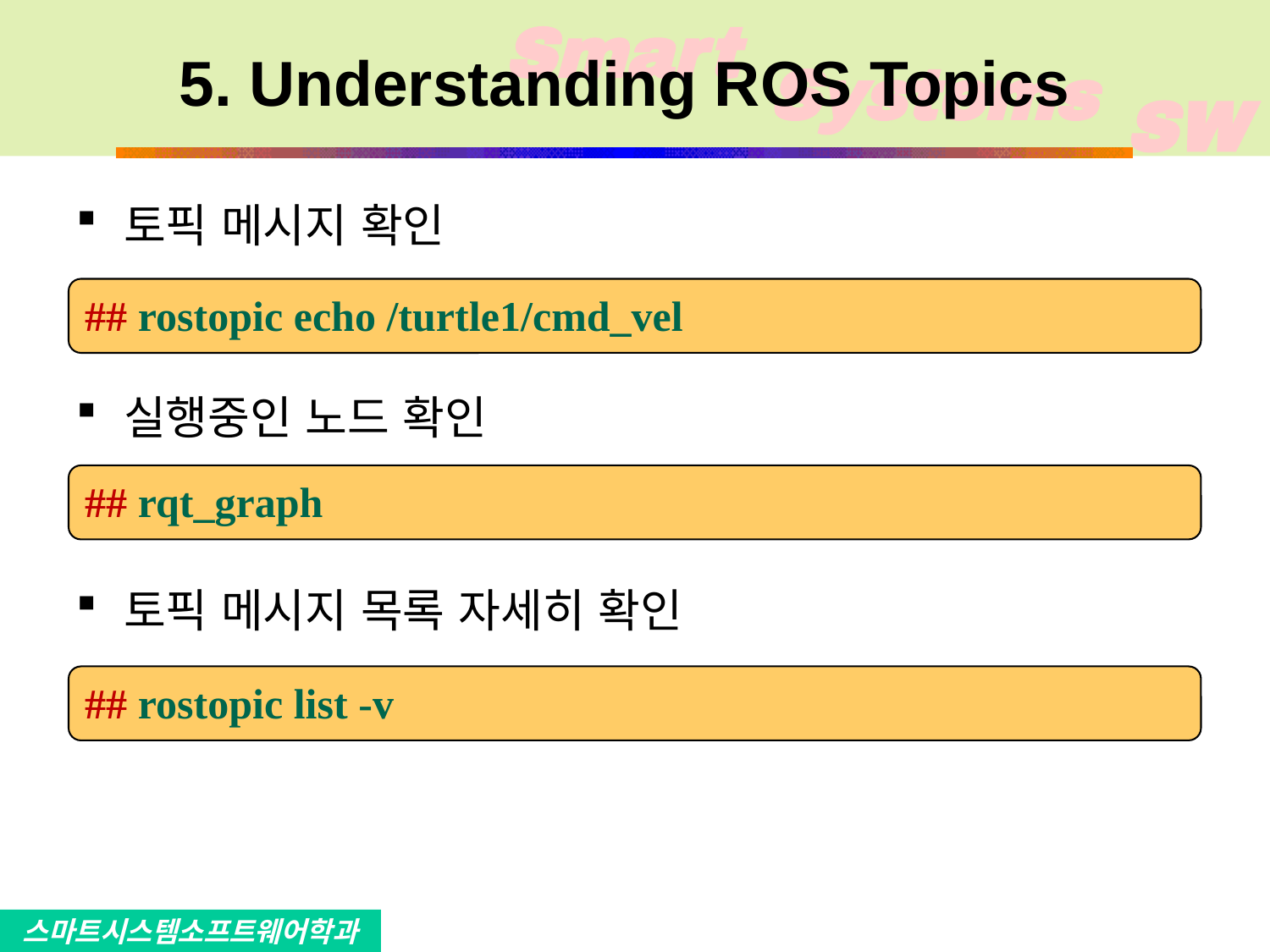

# 5. Understanding ROS Topics
토픽 메시지 확인

실행중인 노드 확인

토픽 메시지 목록 자세히 확인
## rostopic echo /turtle1/cmd_vel
## rqt_graph
## rostopic list -v